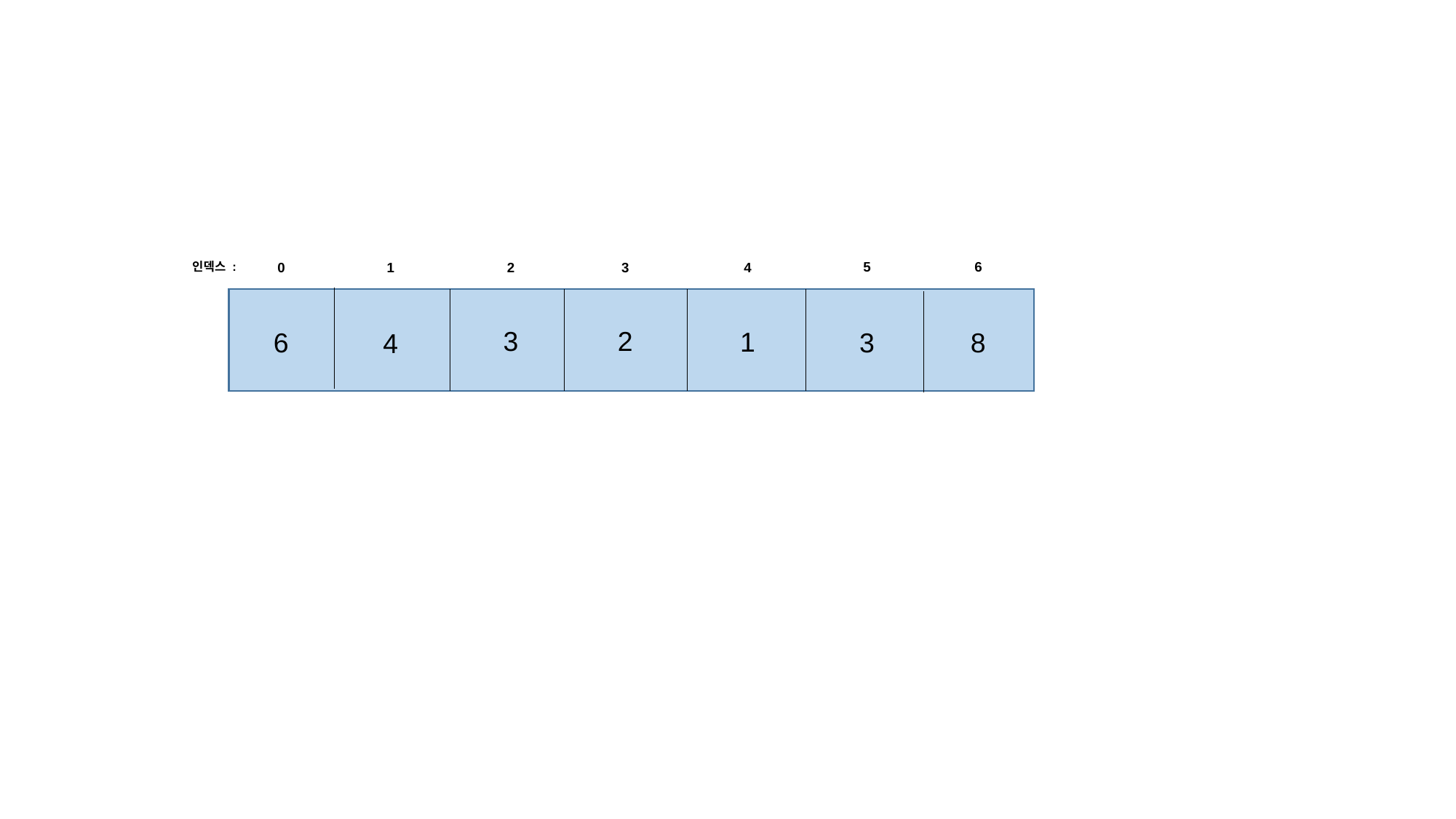

5
6
0
1
2
3
4
인덱스 :

3
2
1
6
3
8
4